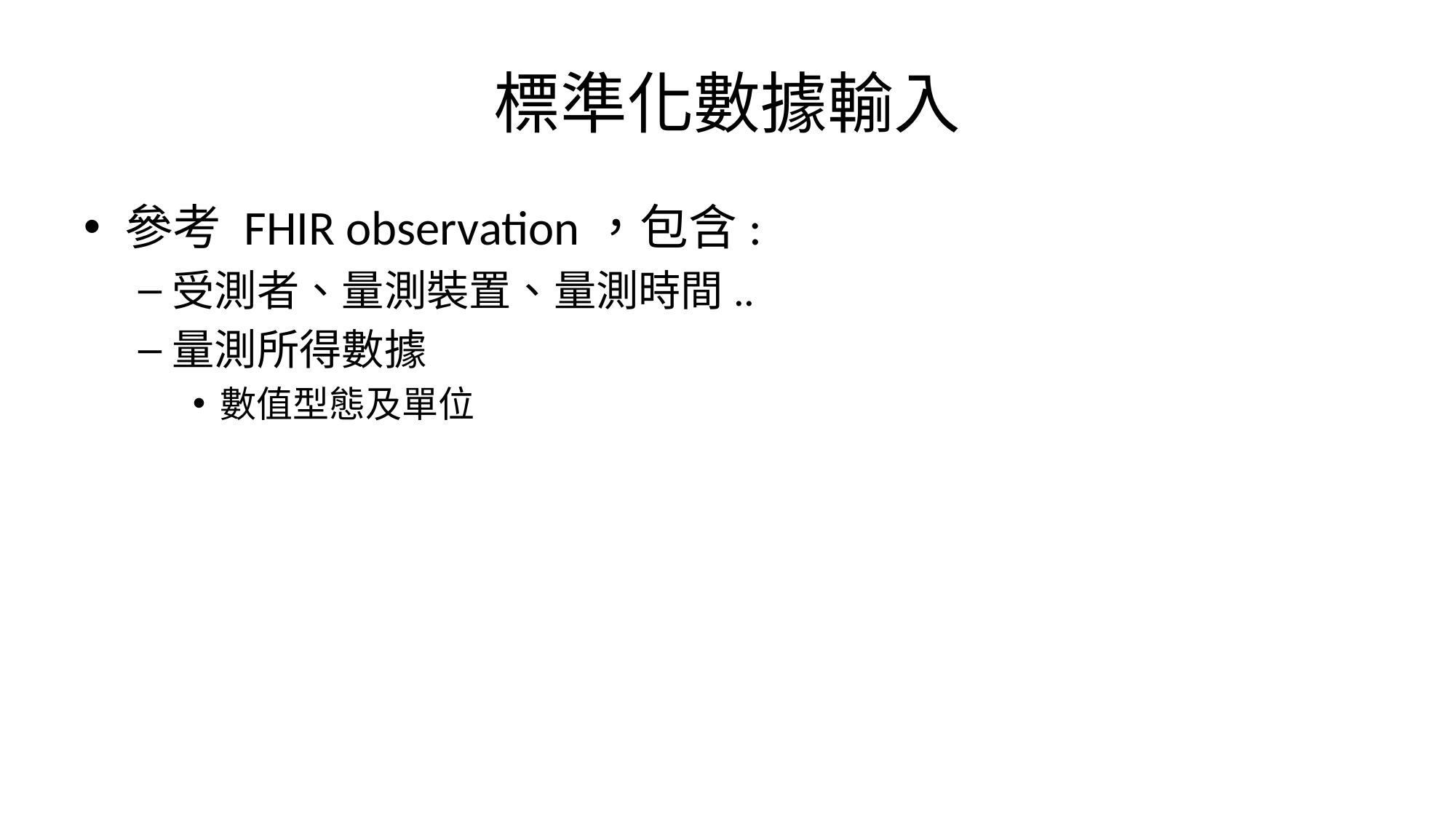

# 標準化數據輸入
參考 FHIR observation，包含:
受測者、量測裝置、量測時間..
量測所得數據
數值型態及單位